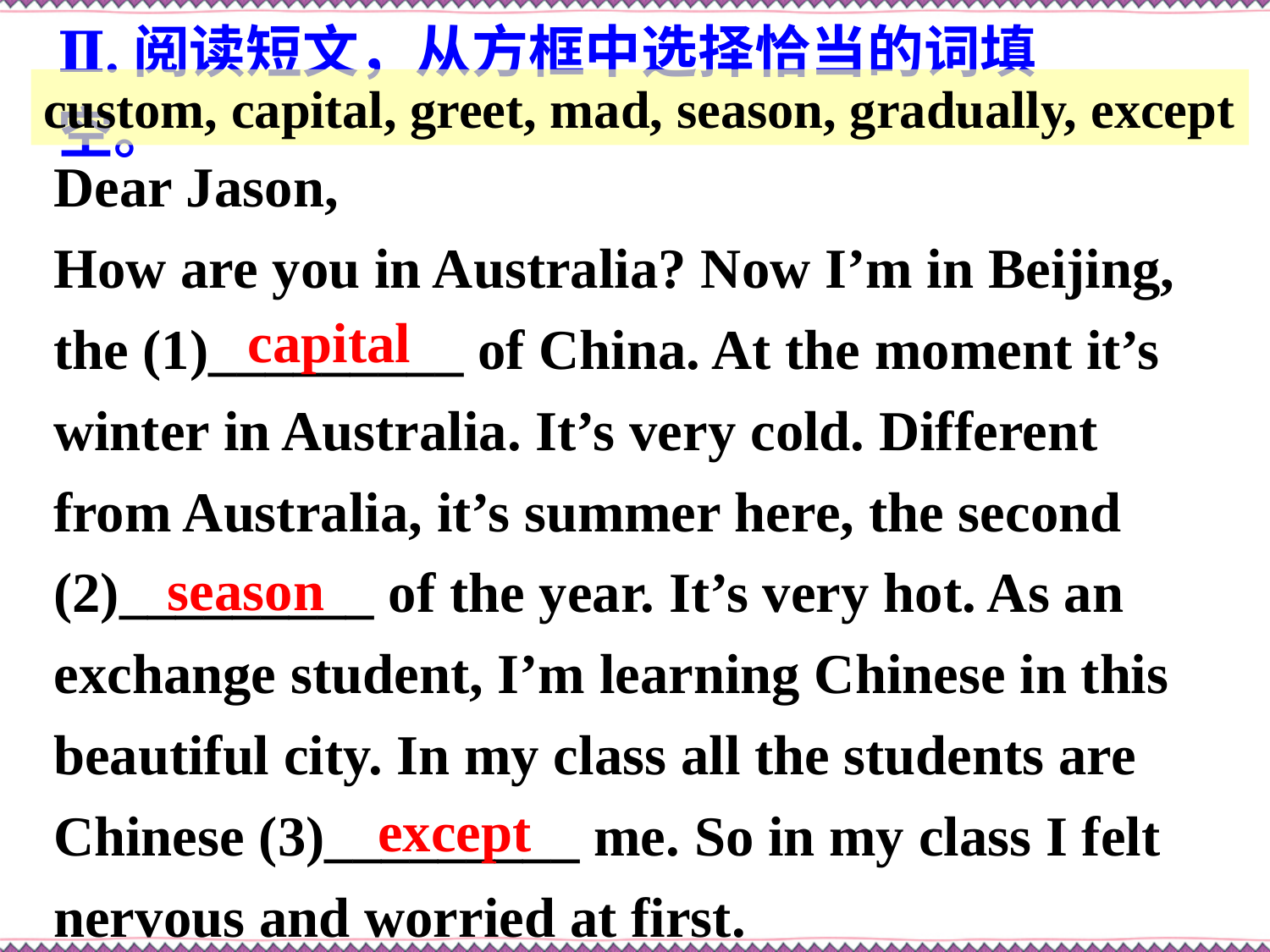

Ⅱ.阅读短文，从方框中选择恰当的词填空。

custom, capital, greet, mad, season, gradually, except
Dear Jason,
How are you in Australia? Now I’m in Beijing, the (1)_________ of China. At the moment it’s winter in Australia. It’s very cold. Different from Australia, it’s summer here, the second (2)_________ of the year. It’s very hot. As an exchange student, I’m learning Chinese in this beautiful city. In my class all the students are Chinese (3)_________ me. So in my class I felt nervous and worried at first.
capital
season
except